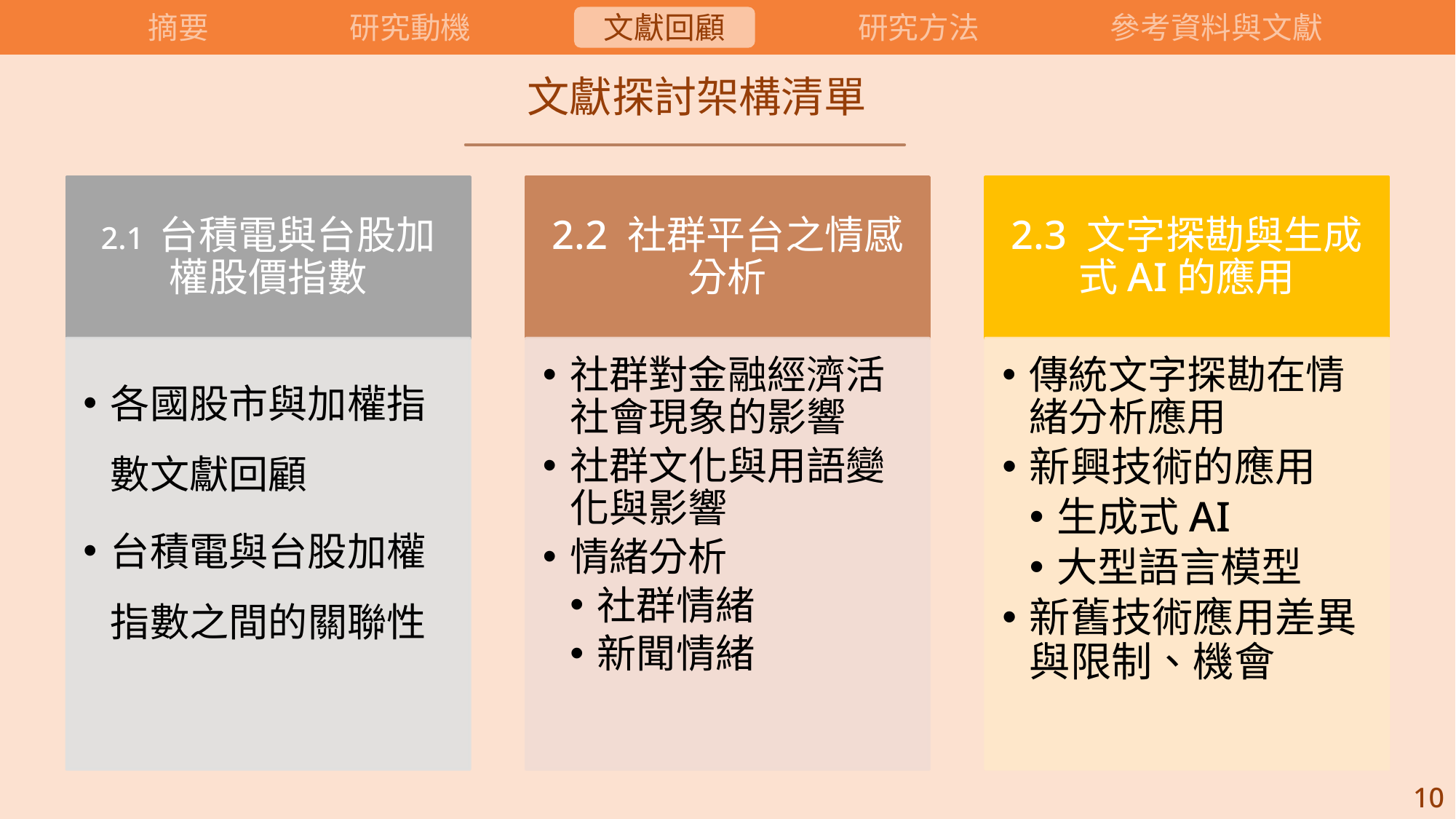

摘要
研究動機
文獻回顧
研究方法
參考資料與文獻

文獻探討架構清單
2.1 台積電與台股加權股價指數
各國股市與加權指數文獻回顧
台積電與台股加權指數之間的關聯性
2.2 社群平台之情感分析
社群對金融經濟活社會現象的影響
社群文化與用語變化與影響
情緒分析
社群情緒
新聞情緒
2.3 文字探勘與生成式AI的應用
傳統文字探勘在情緒分析應用
新興技術的應用
生成式AI
大型語言模型
新舊技術應用差異與限制、機會
10